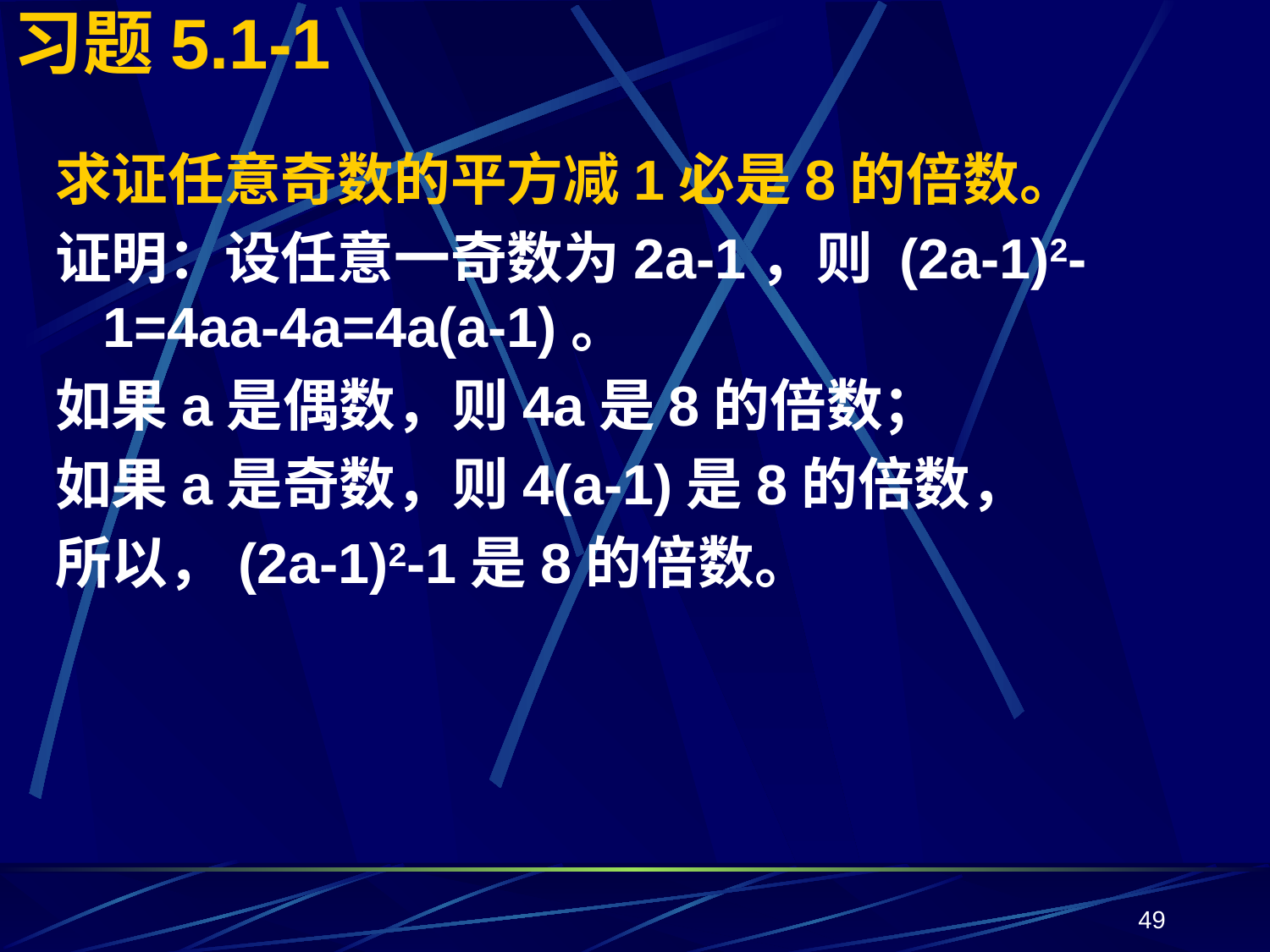

# 习题5.1-1
求证任意奇数的平方减1必是8的倍数。
证明：设任意一奇数为2a-1，则 (2a-1)2-1=4aa-4a=4a(a-1)。
如果a是偶数，则4a是8的倍数；
如果a是奇数，则4(a-1)是8的倍数，
所以，(2a-1)2-1是8的倍数。

49